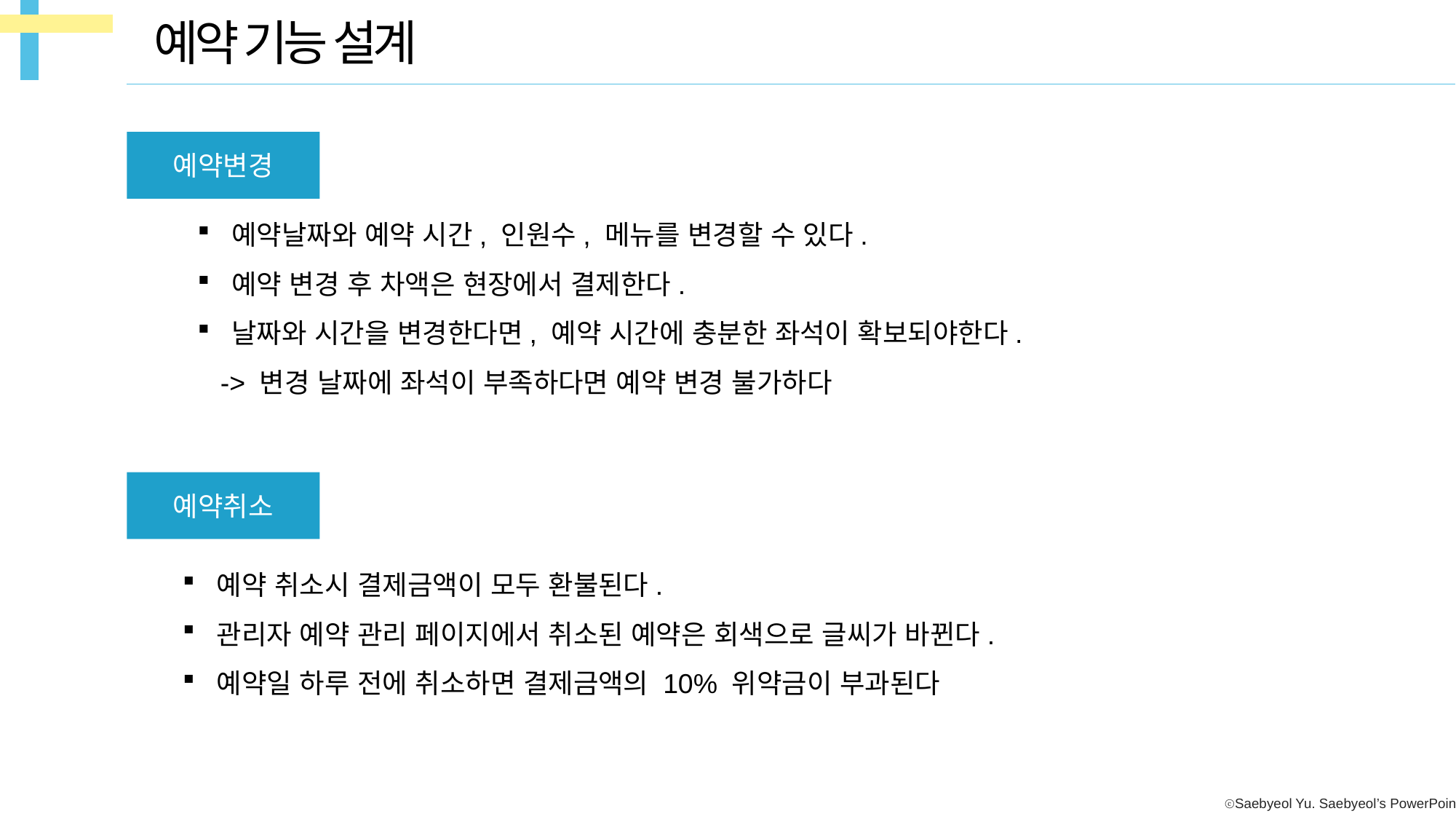

예약 기능 설계
예약변경
예약날짜와 예약 시간, 인원수, 메뉴를 변경할 수 있다.
예약 변경 후 차액은 현장에서 결제한다.
날짜와 시간을 변경한다면, 예약 시간에 충분한 좌석이 확보되야한다.
   -> 변경 날짜에 좌석이 부족하다면 예약 변경 불가하다
예약취소
예약 취소시 결제금액이 모두 환불된다.
관리자 예약 관리 페이지에서 취소된 예약은 회색으로 글씨가 바뀐다.
예약일 하루 전에 취소하면 결제금액의 10% 위약금이 부과된다